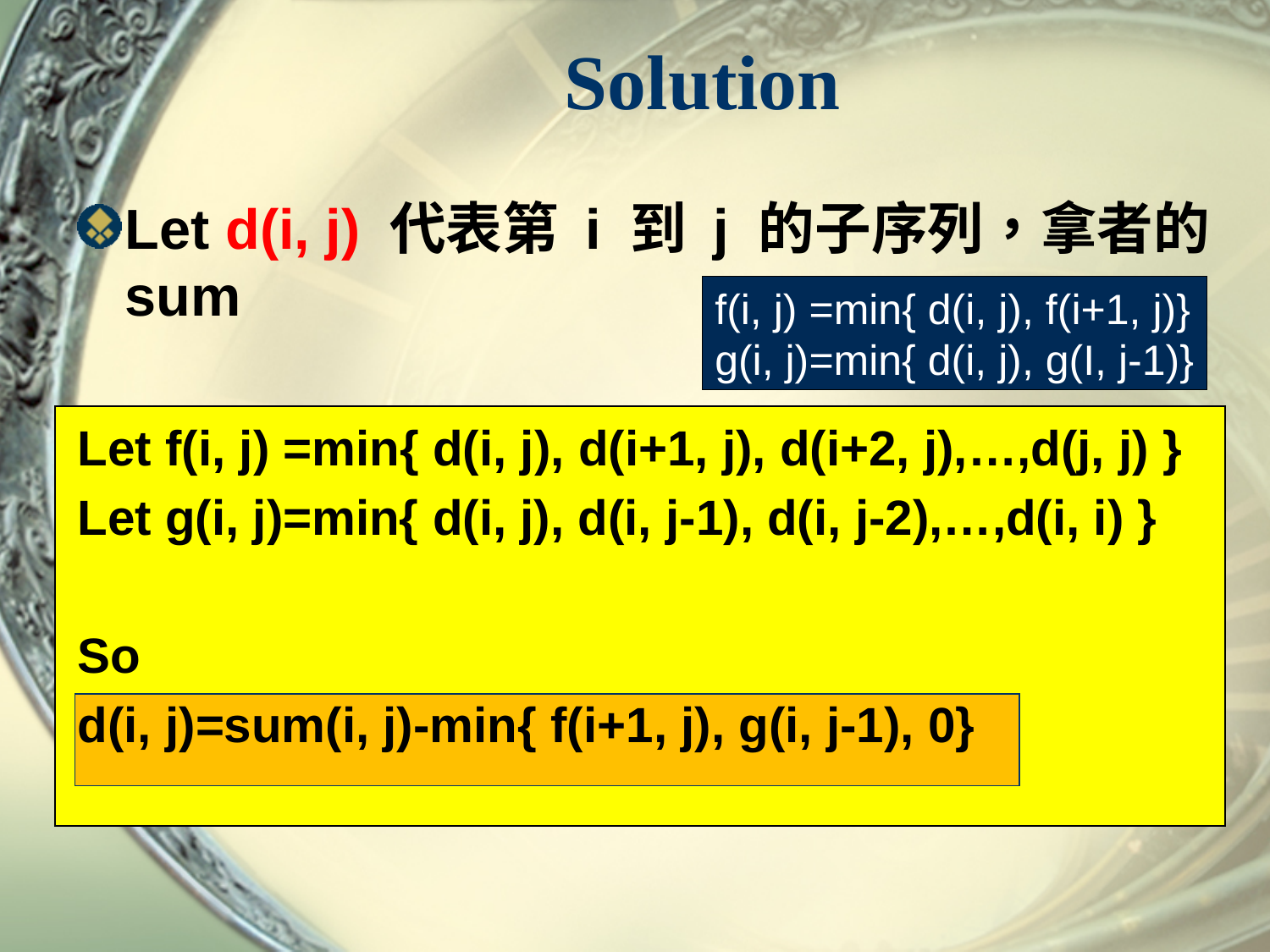

# Solution
Let d(i, j) 代表第 i 到 j 的子序列，拿者的sum

Let f(i, j) =min{ d(i, j), d(i+1, j), d(i+2, j),…,d(j, j) }
Let g(i, j)=min{ d(i, j), d(i, j-1), d(i, j-2),…,d(i, i) }

So
d(i, j)=sum(i, j)-min{ f(i+1, j), g(i, j-1), 0}

f(i, j) =min{ d(i, j), f(i+1, j)}
g(i, j)=min{ d(i, j), g(I, j-1)}